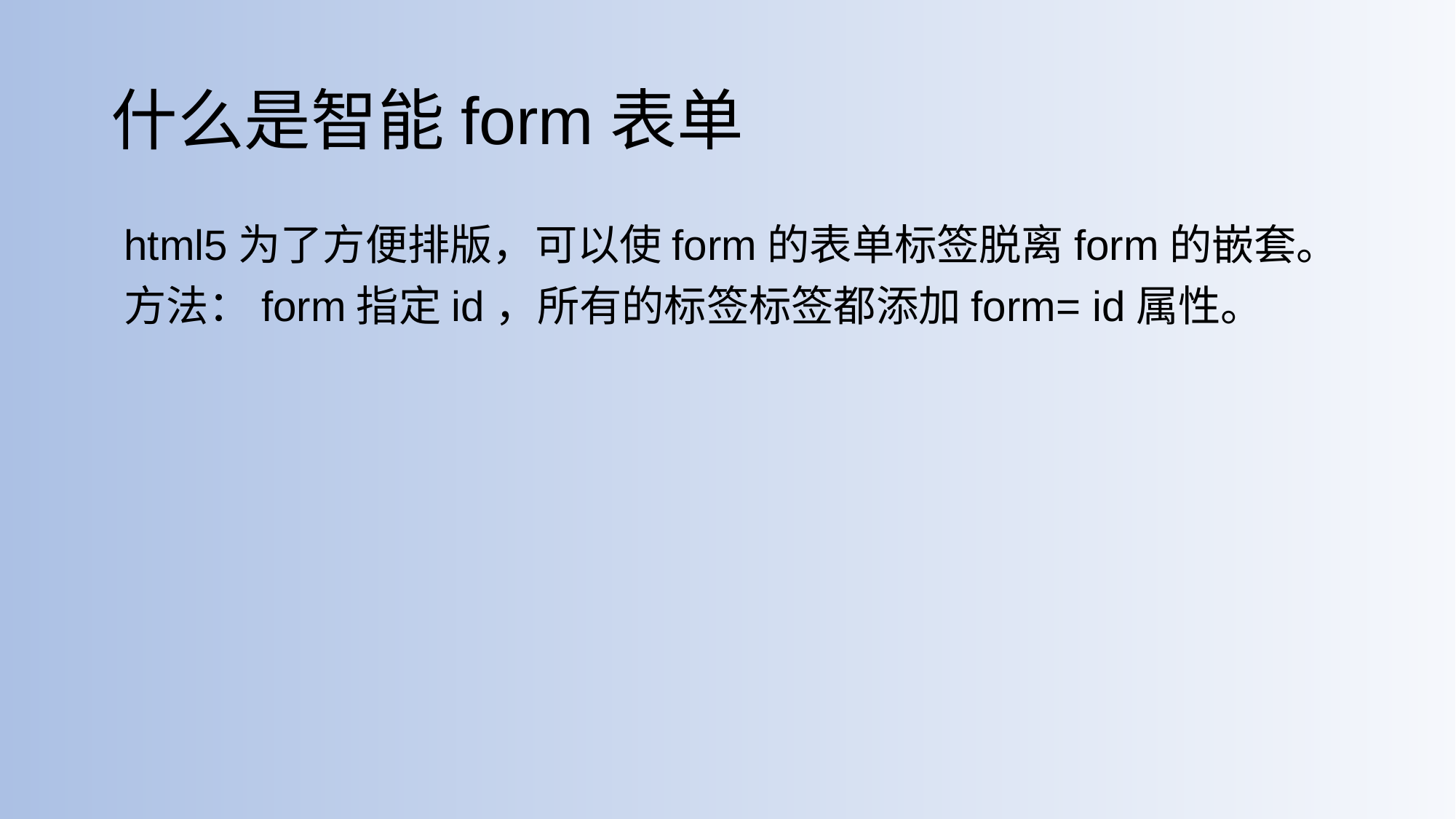

# 什么是智能form表单
html5为了方便排版，可以使form的表单标签脱离form的嵌套。
方法：form指定id，所有的标签标签都添加form= id属性。